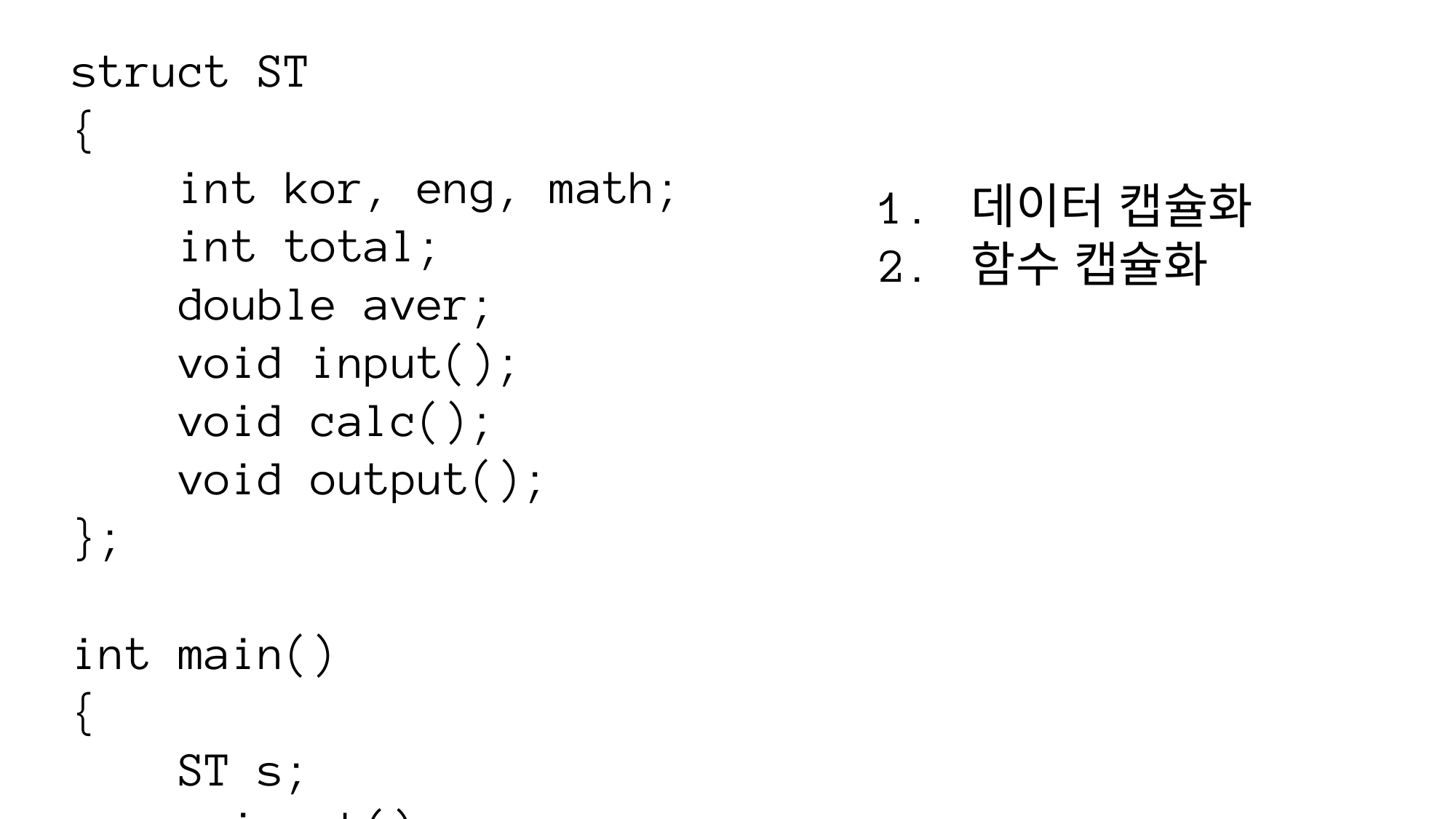

struct ST
{
    int kor, eng, math;
    int total;
    double aver;
    void input();
    void calc();
    void output();
};

int main()
{
    ST s;
    s.input();
    s.calc();
    s.output();
}

1. 데이터 캡슐화
2. 함수 캡슐화